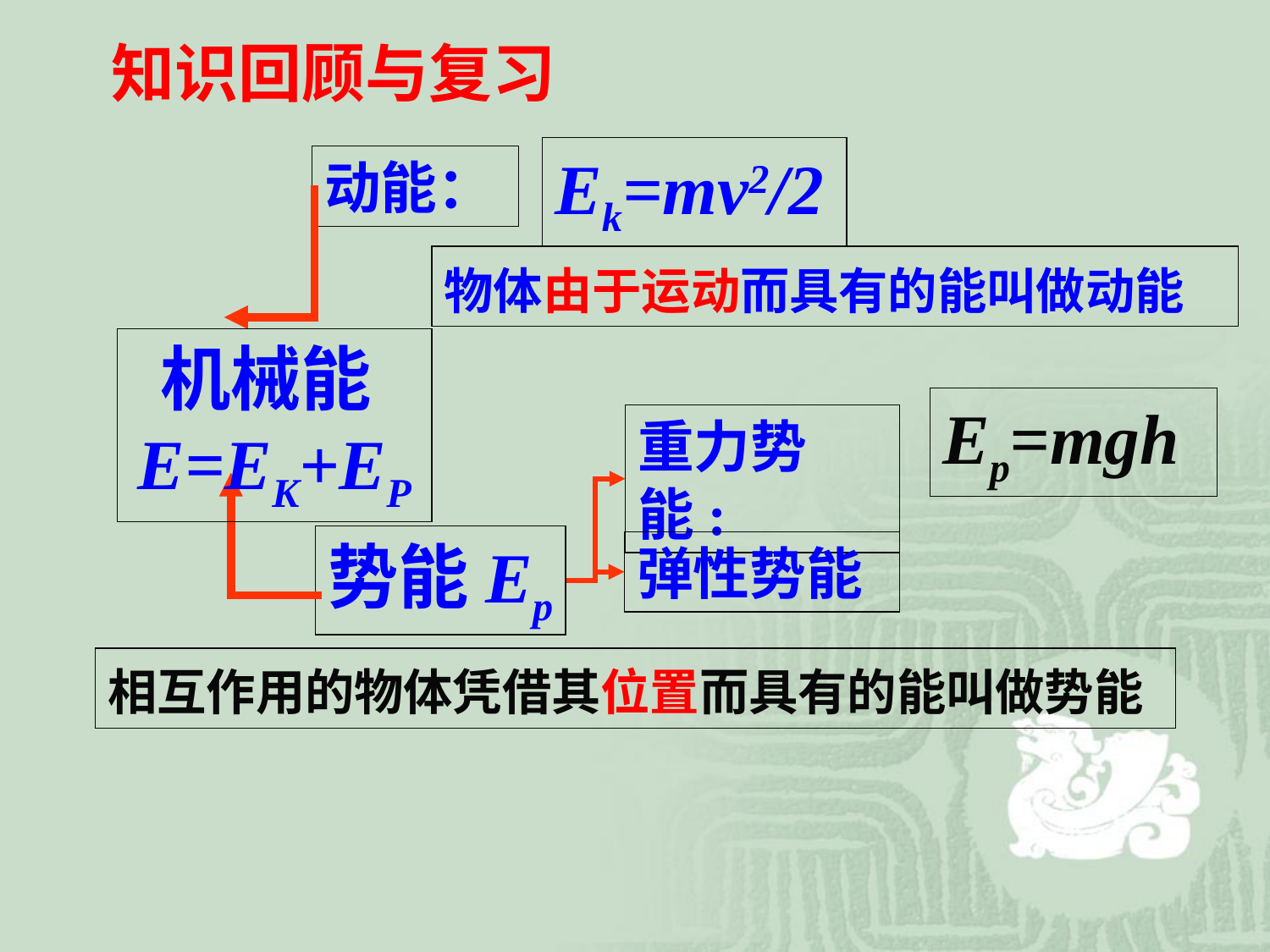

知识回顾与复习
Ek=mv2/2
动能：
物体由于运动而具有的能叫做动能
机械能E=EK+EP
Ep=mgh
重力势能:
势能Ep
弹性势能
相互作用的物体凭借其位置而具有的能叫做势能